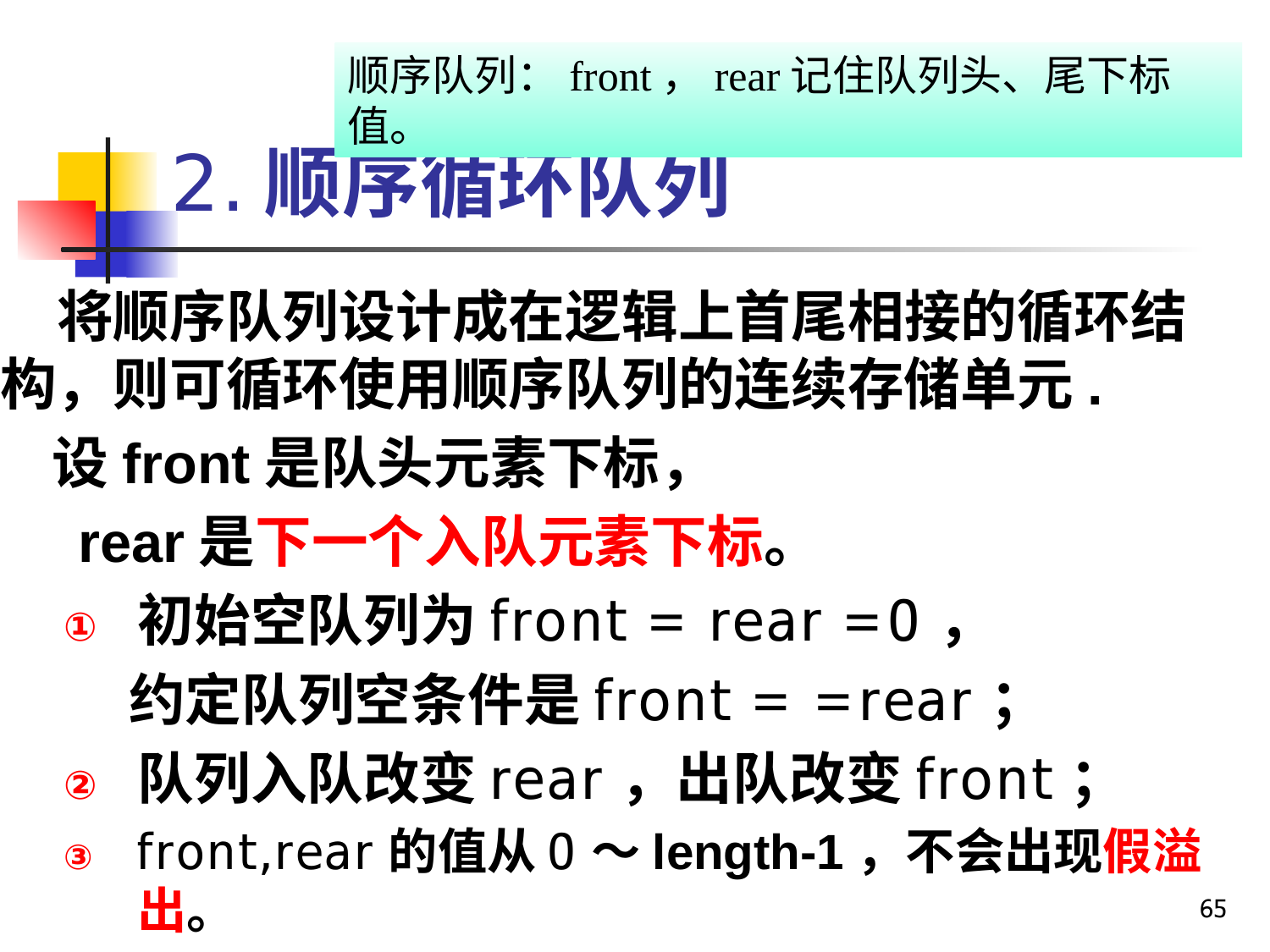

顺序队列：front，rear记住队列头、尾下标值。
# 2.顺序循环队列
    将顺序队列设计成在逻辑上首尾相接的循环结构，则可循环使用顺序队列的连续存储单元.
   设front是队头元素下标，
     rear是下一个入队元素下标。
初始空队列为front = rear =0，
    约定队列空条件是front = =rear；
队列入队改变rear，出队改变front；
front,rear的值从0～length-1，不会出现假溢出。

65